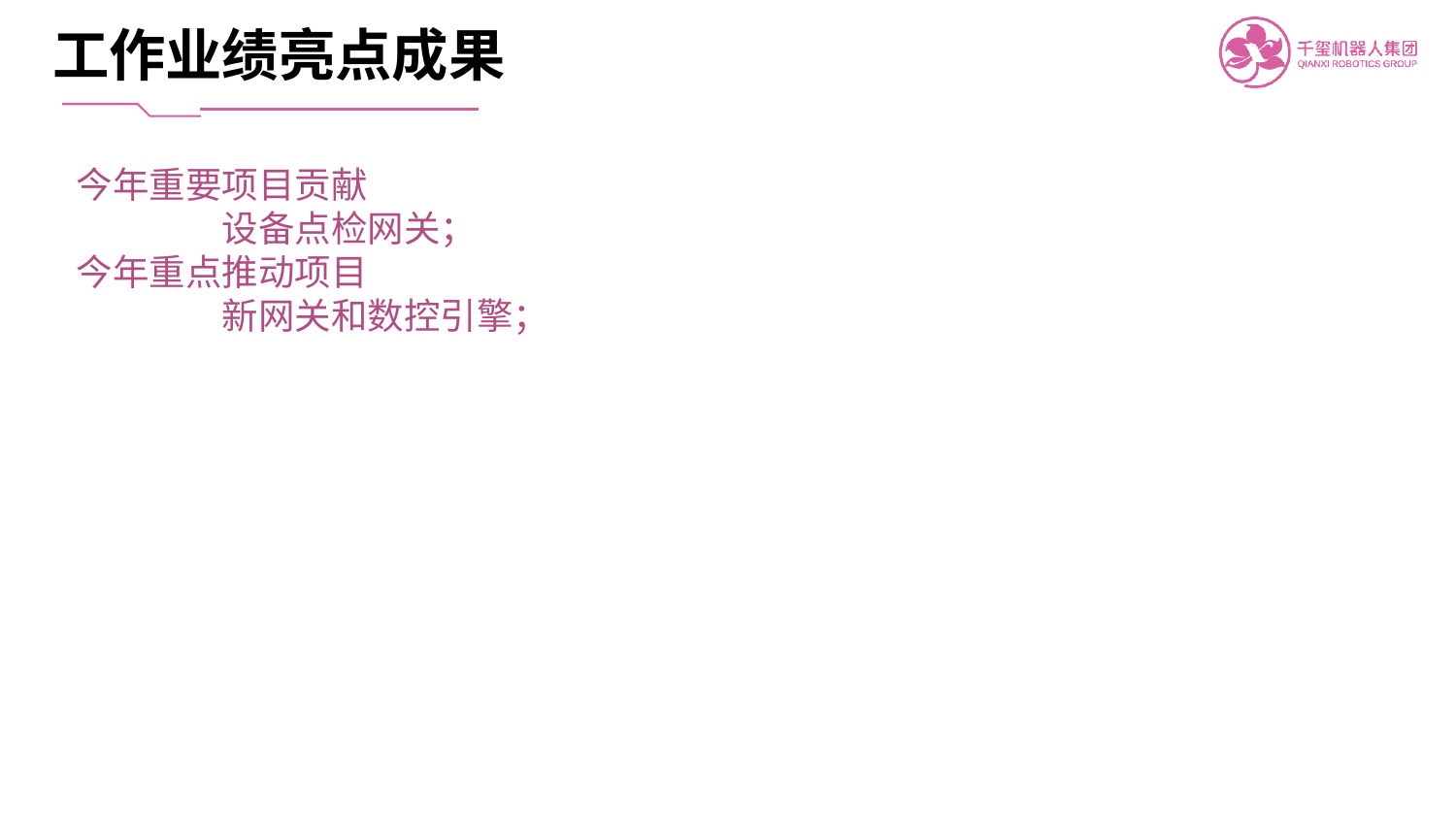

工作业绩亮点成果

今年重要项目贡献
	设备点检网关；
今年重点推动项目
	新网关和数控引擎；